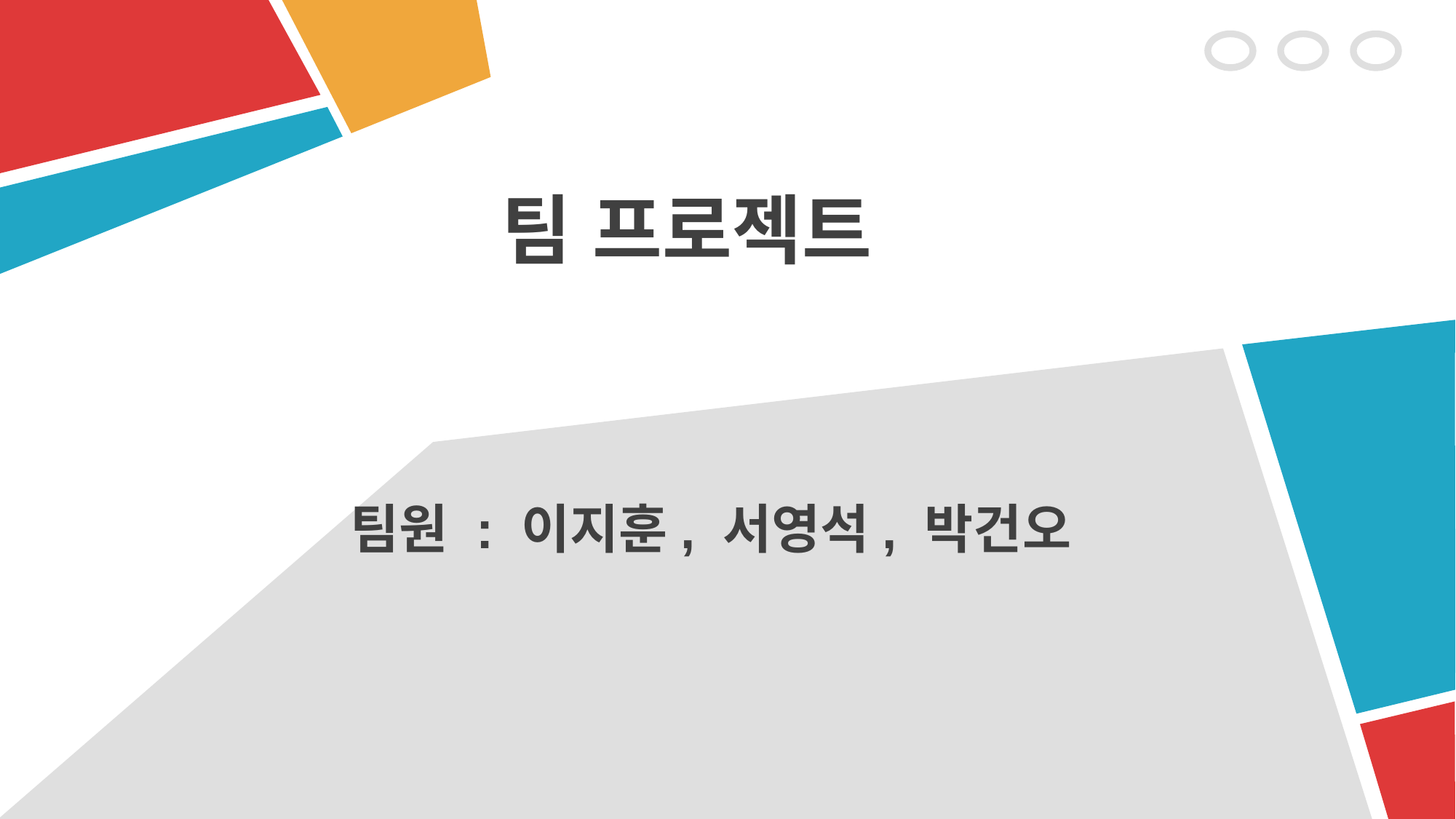

팀 프로젝트
팀원 : 이지훈, 서영석, 박건오